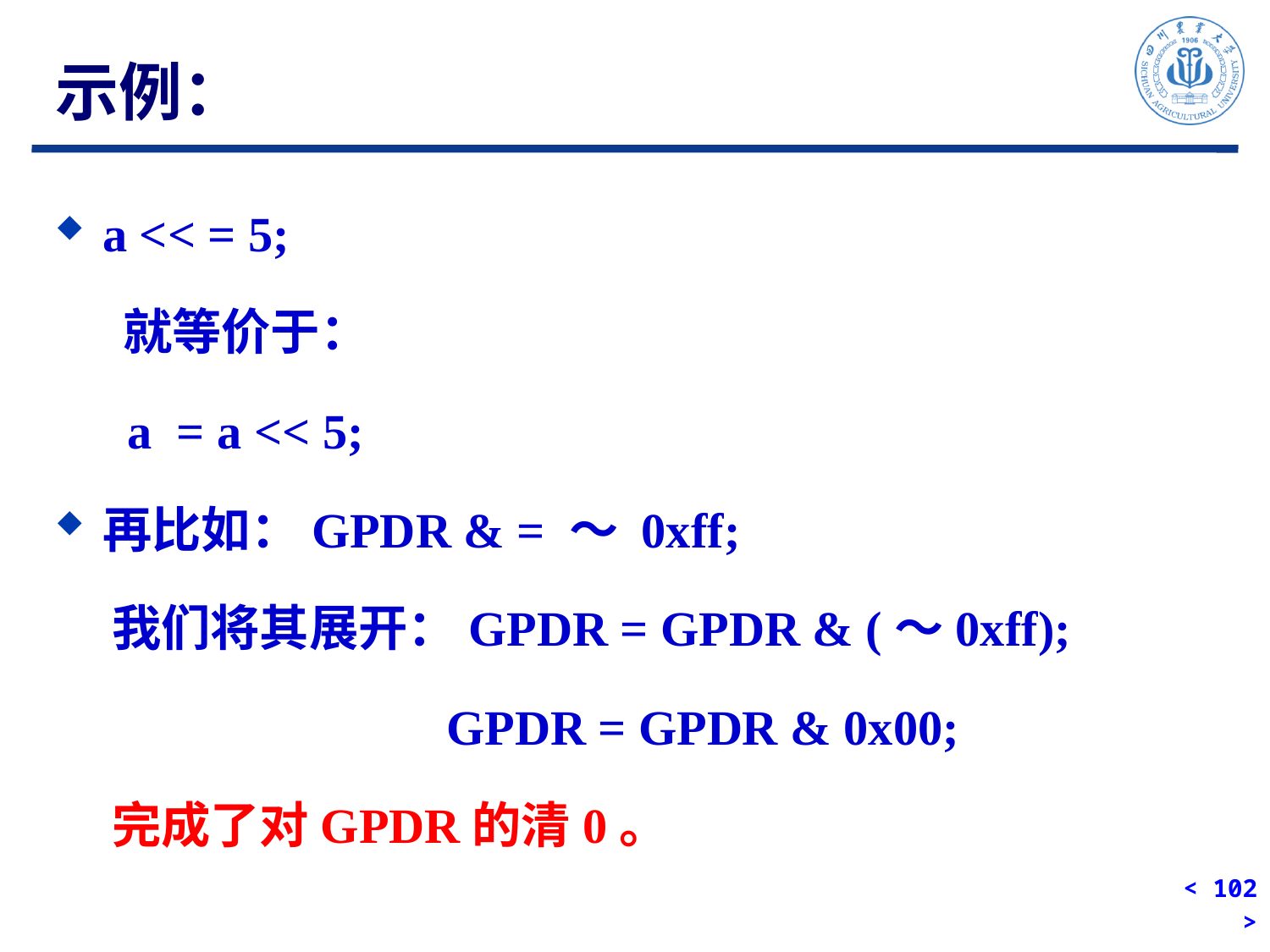

# 示例：
a << = 5;
     就等价于：
　 a  = a << 5;
再比如：GPDR & = ～ 0xff;
    我们将其展开：GPDR = GPDR & (～0xff);
                 　    　   GPDR = GPDR & 0x00;
    完成了对GPDR的清0。